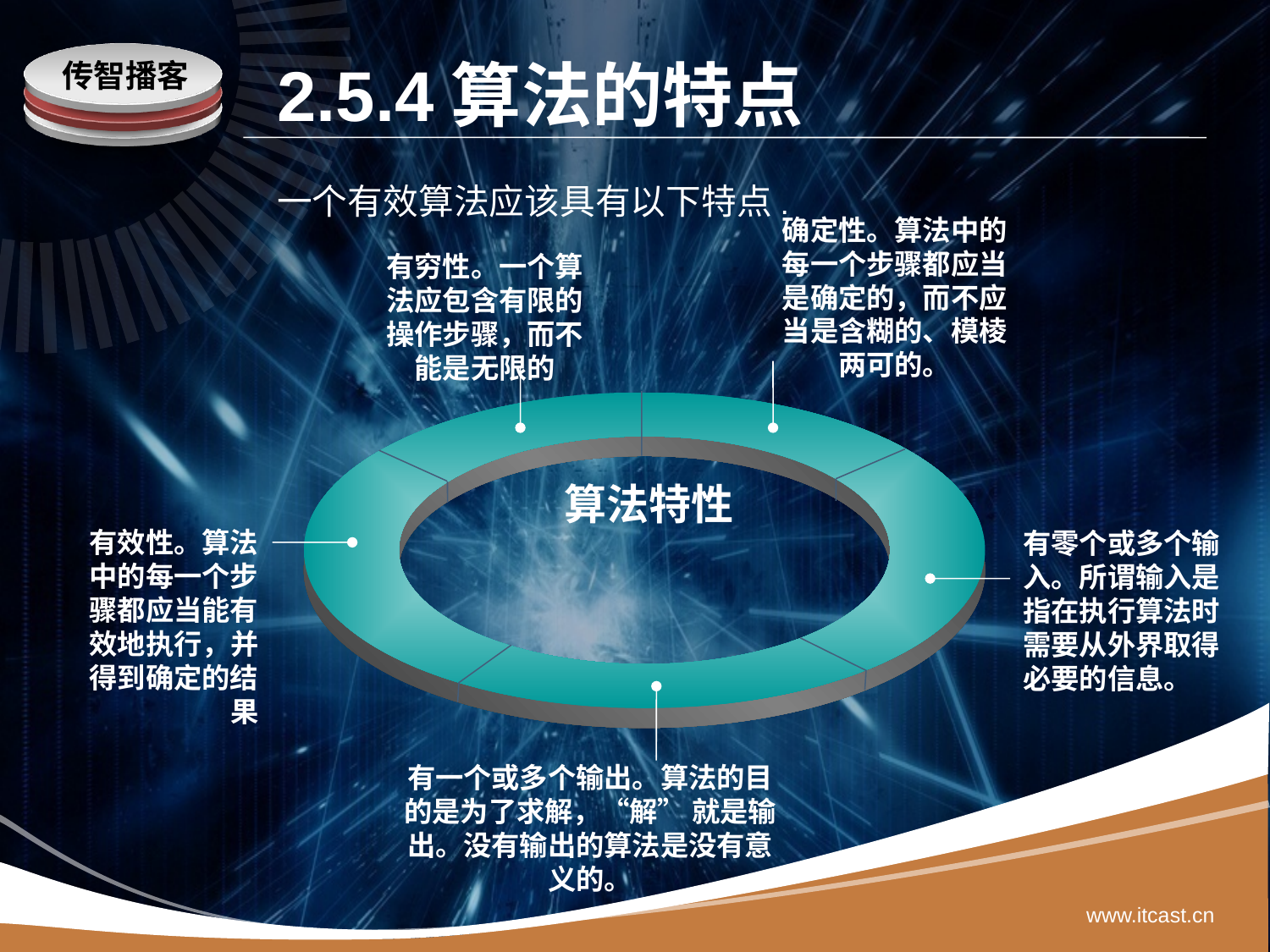

2.5.4算法的特点
一个有效算法应该具有以下特点.
确定性。算法中的每一个步骤都应当是确定的，而不应当是含糊的、模棱两可的。
有穷性。一个算法应包含有限的操作步骤，而不能是无限的

算法特性
有效性。算法中的每一个步骤都应当能有效地执行，并得到确定的结果
有零个或多个输入。所谓输入是指在执行算法时需要从外界取得必要的信息。

有一个或多个输出。算法的目的是为了求解，“解” 就是输出。没有输出的算法是没有意义的。
www.itcast.cn